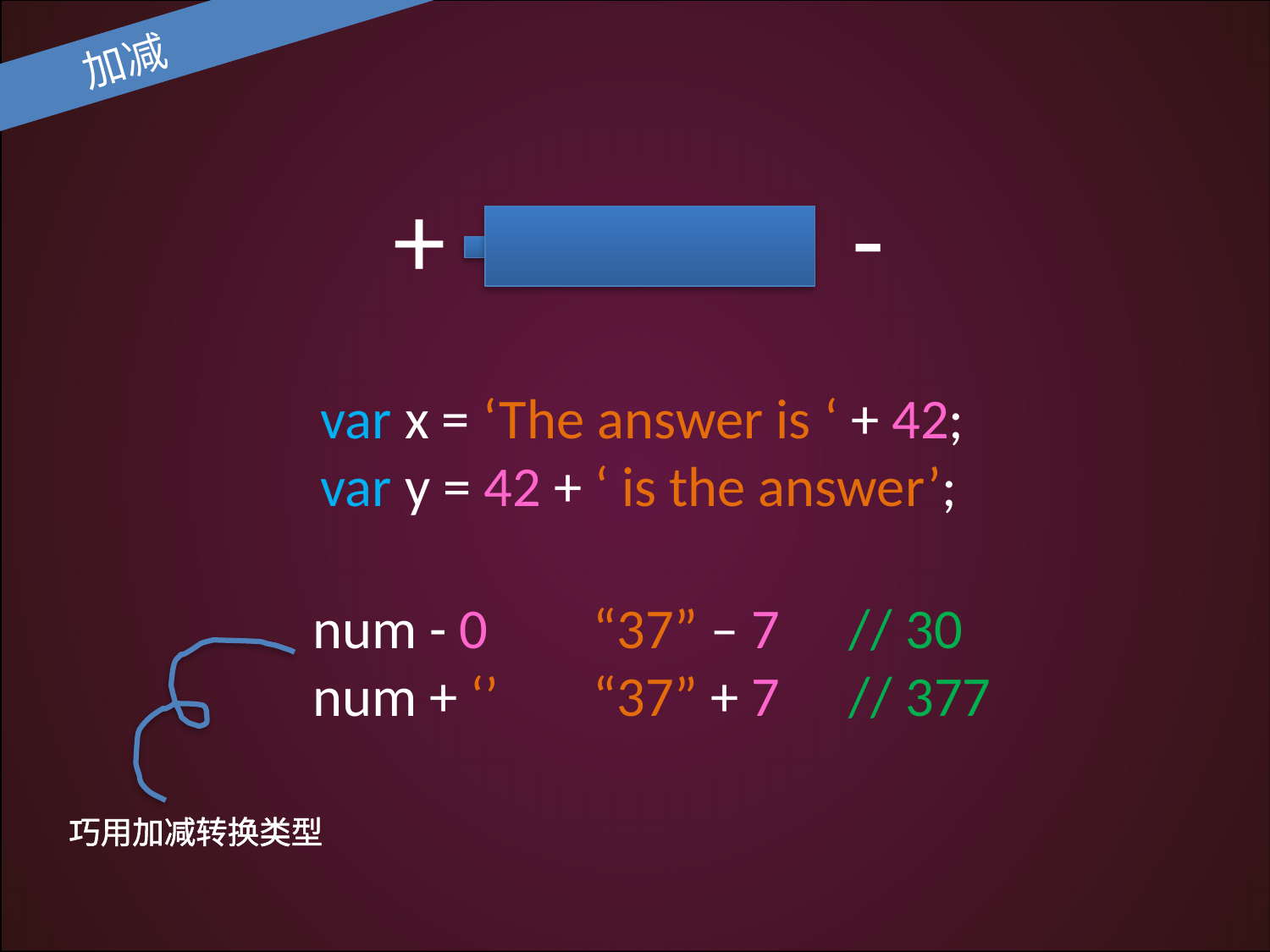

加减
+                 -

var x = ‘The answer is ‘ + 42;
var y = 42 + ‘ is the answer’;
num - 0
num + ‘’
“37” – 7
“37” + 7
// 30
// 377

巧用加减转换类型